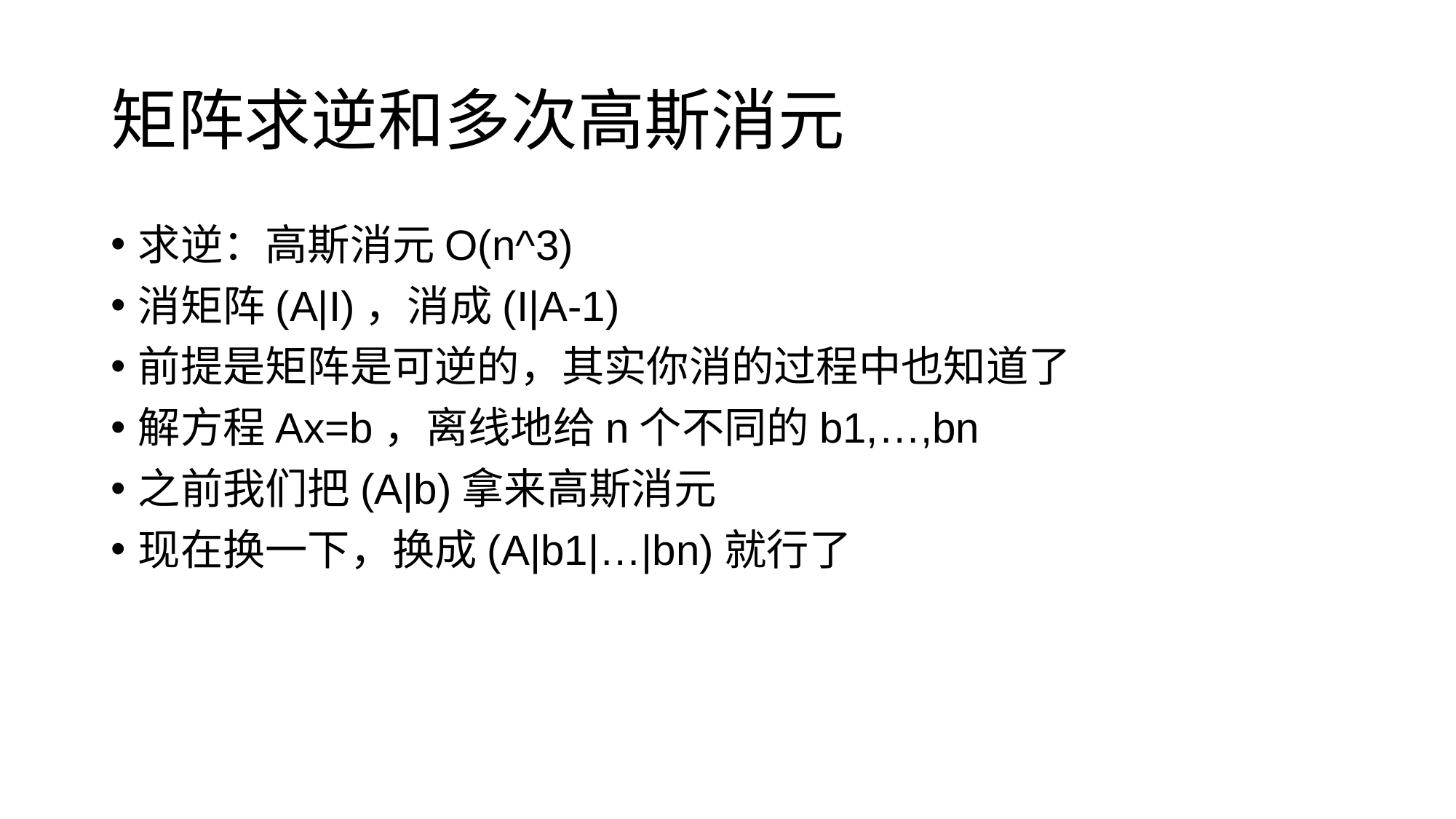

# 矩阵求逆和多次高斯消元
求逆：高斯消元O(n^3)
消矩阵(A|I)，消成(I|A-1)
前提是矩阵是可逆的，其实你消的过程中也知道了
解方程Ax=b，离线地给n个不同的b1,…,bn
之前我们把(A|b)拿来高斯消元
现在换一下，换成(A|b1|…|bn)就行了